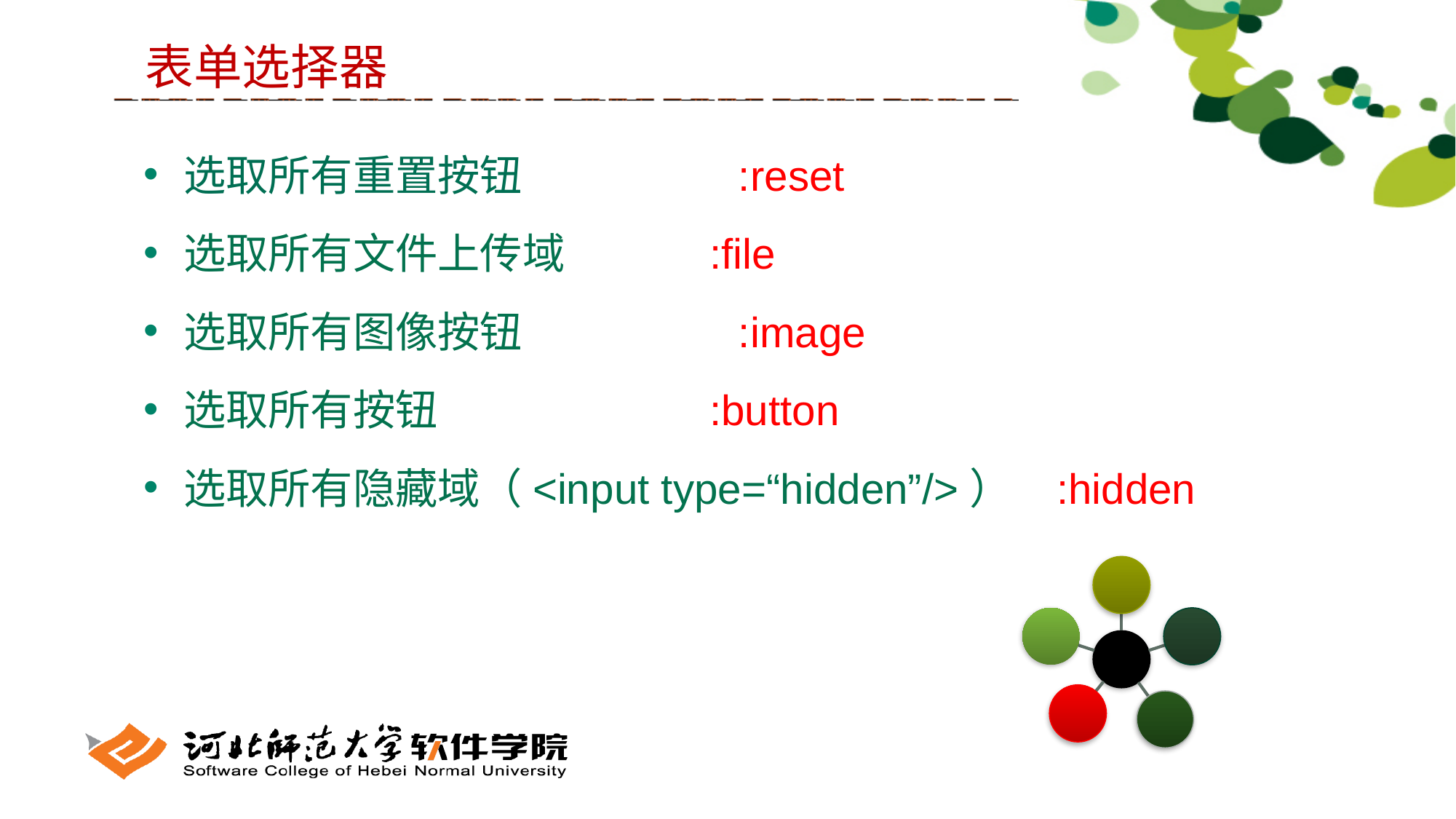

表单选择器
 选取所有重置按钮		  :reset
 选取所有文件上传域  		:file
 选取所有图像按钮		  :image
 选取所有按钮  			:button
 选取所有隐藏域（<input type=“hidden”/>） 	 :hidden